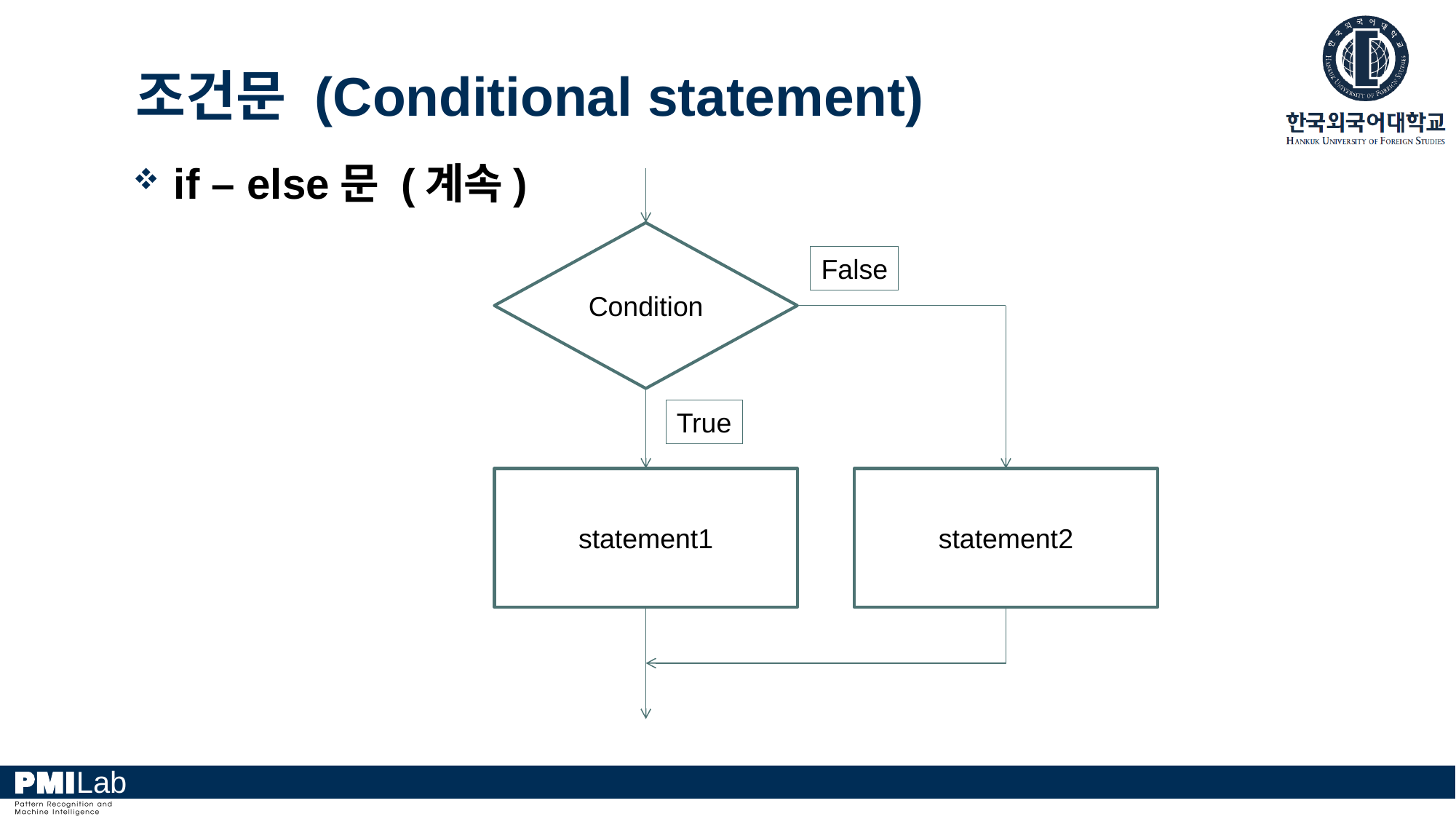

# 조건문 (Conditional statement)
if – else문 (계속)

Condition
False
True
statement1
statement2